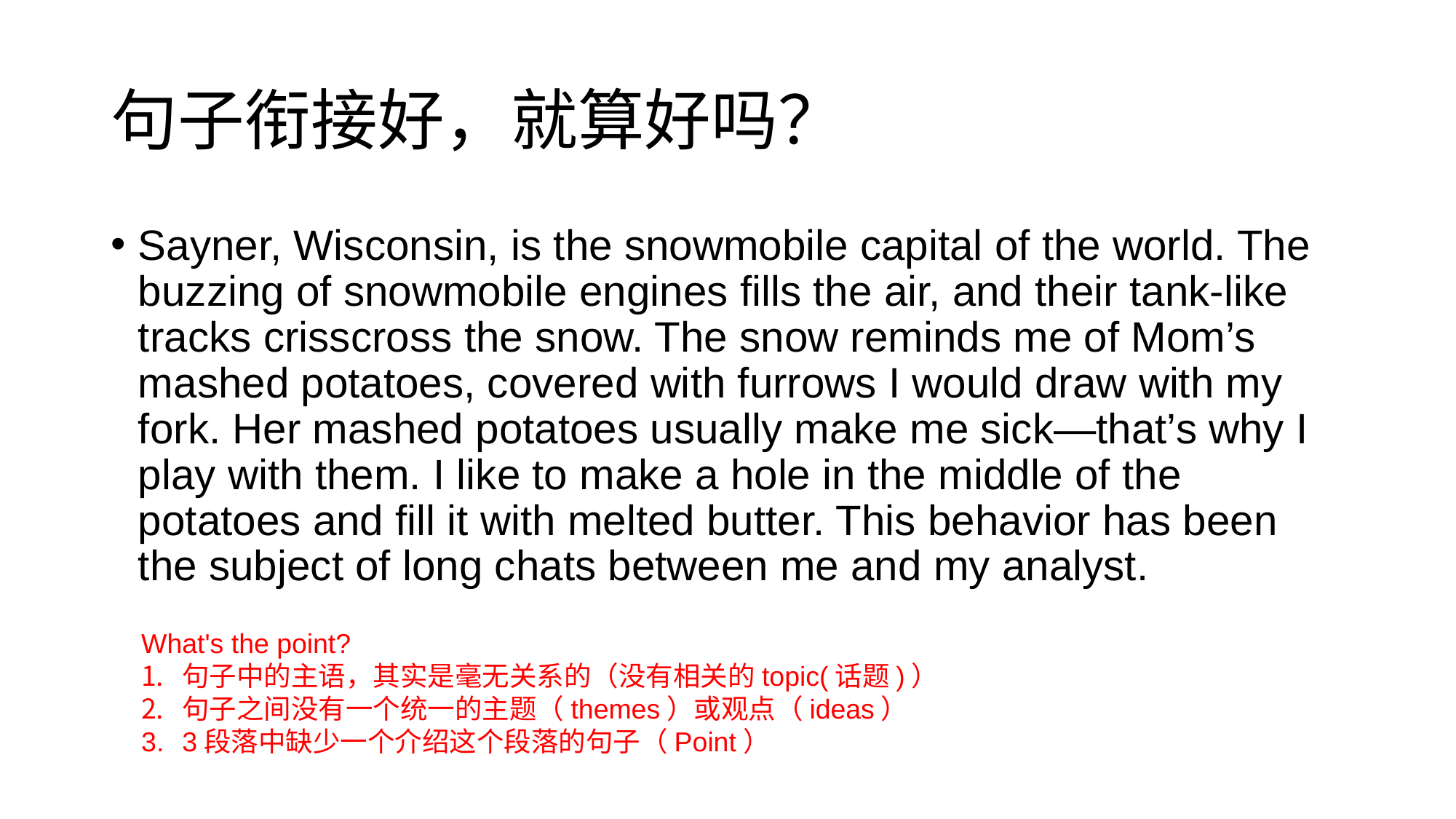

# 句子衔接好，就算好吗？
Sayner, Wisconsin, is the snowmobile capital of the world. The buzzing of snowmobile engines fills the air, and their tank-like tracks crisscross the snow. The snow reminds me of Mom’s mashed potatoes, covered with furrows I would draw with my fork. Her mashed potatoes usually make me sick—that’s why I play with them. I like to make a hole in the middle of the potatoes and fill it with melted butter. This behavior has been the subject of long chats between me and my analyst.

What's the point?
句子中的主语，其实是毫无关系的（没有相关的topic(话题)）
句子之间没有一个统一的主题（themes）或观点（ideas）
3段落中缺少一个介绍这个段落的句子（Point）